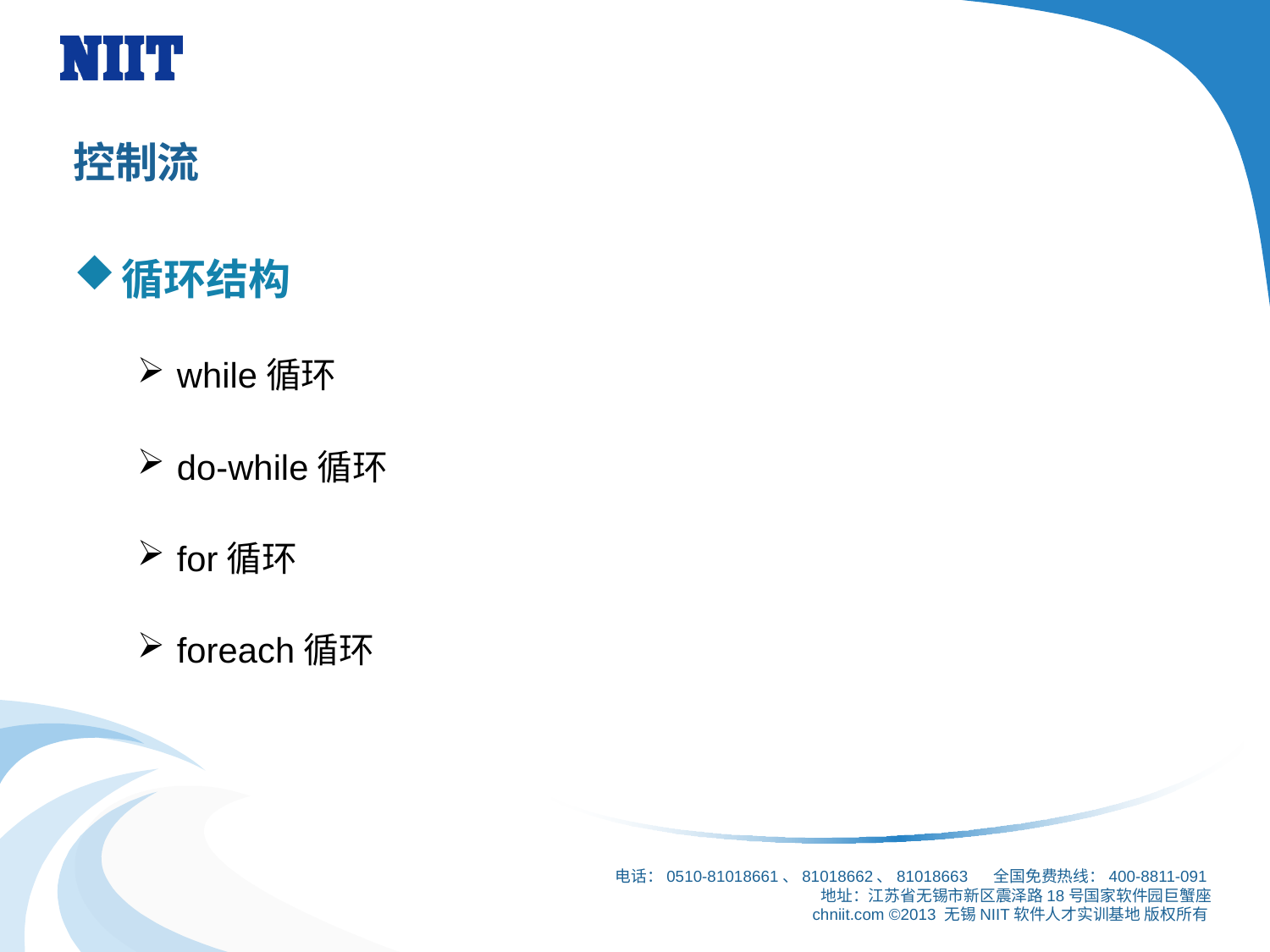

# 控制流
循环结构
while循环
do-while循环
for循环
foreach循环